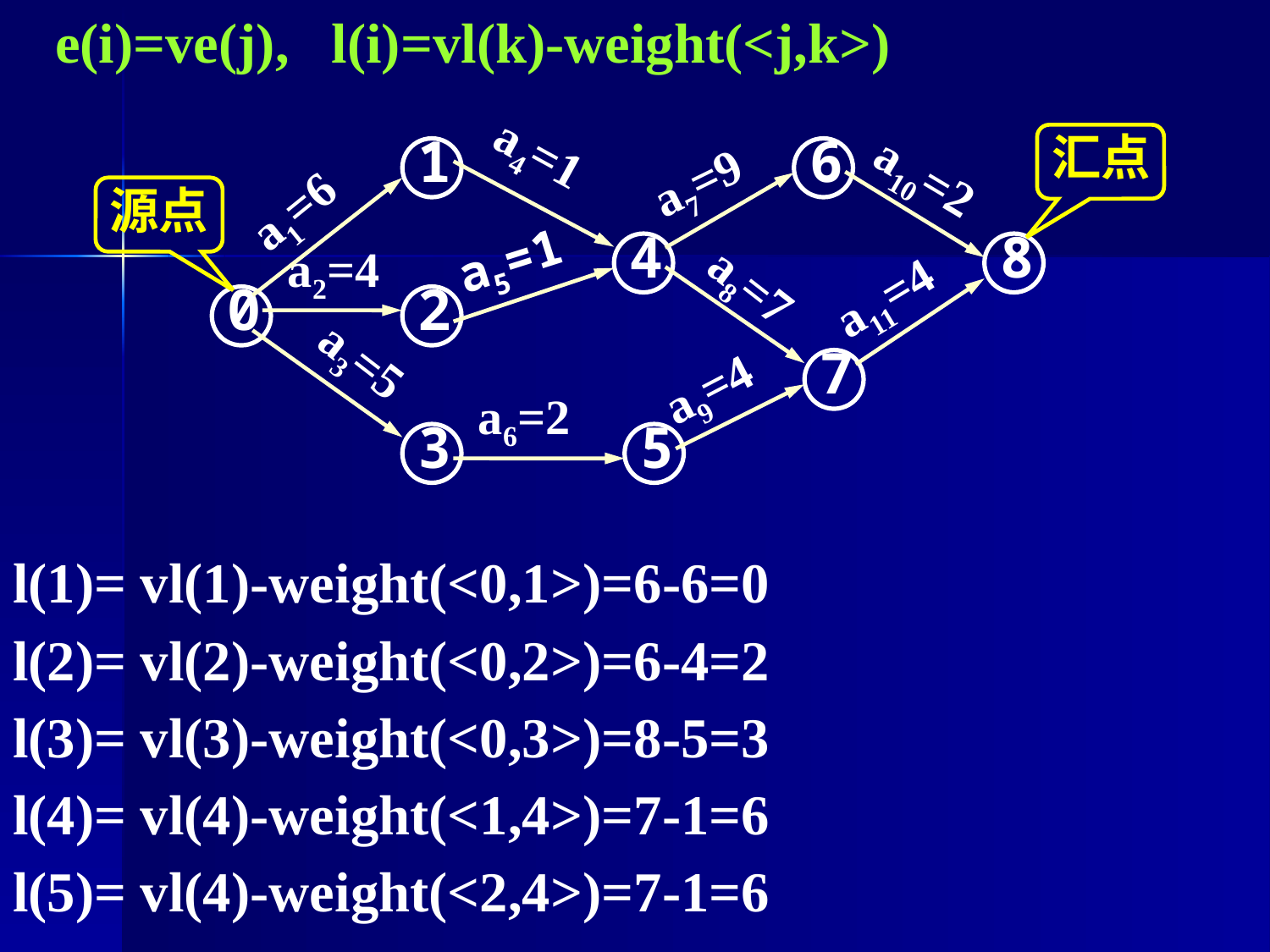

l(1)= vl(1)-weight(<0,1>)=6-6=0
l(2)= vl(2)-weight(<0,2>)=6-4=2
l(3)= vl(3)-weight(<0,3>)=8-5=3
l(4)= vl(4)-weight(<1,4>)=7-1=6
l(5)= vl(4)-weight(<2,4>)=7-1=6
   e(i)=ve(j),   l(i)=vl(k)-weight(<j,k>)
1

6

汇点

a7=9
a4=1
a10=2

a1=6
源点

4

8

a5=1
a2=4
a11=4
0

2

a8=7

7

a9=4
a3=5
a6=2

3

5